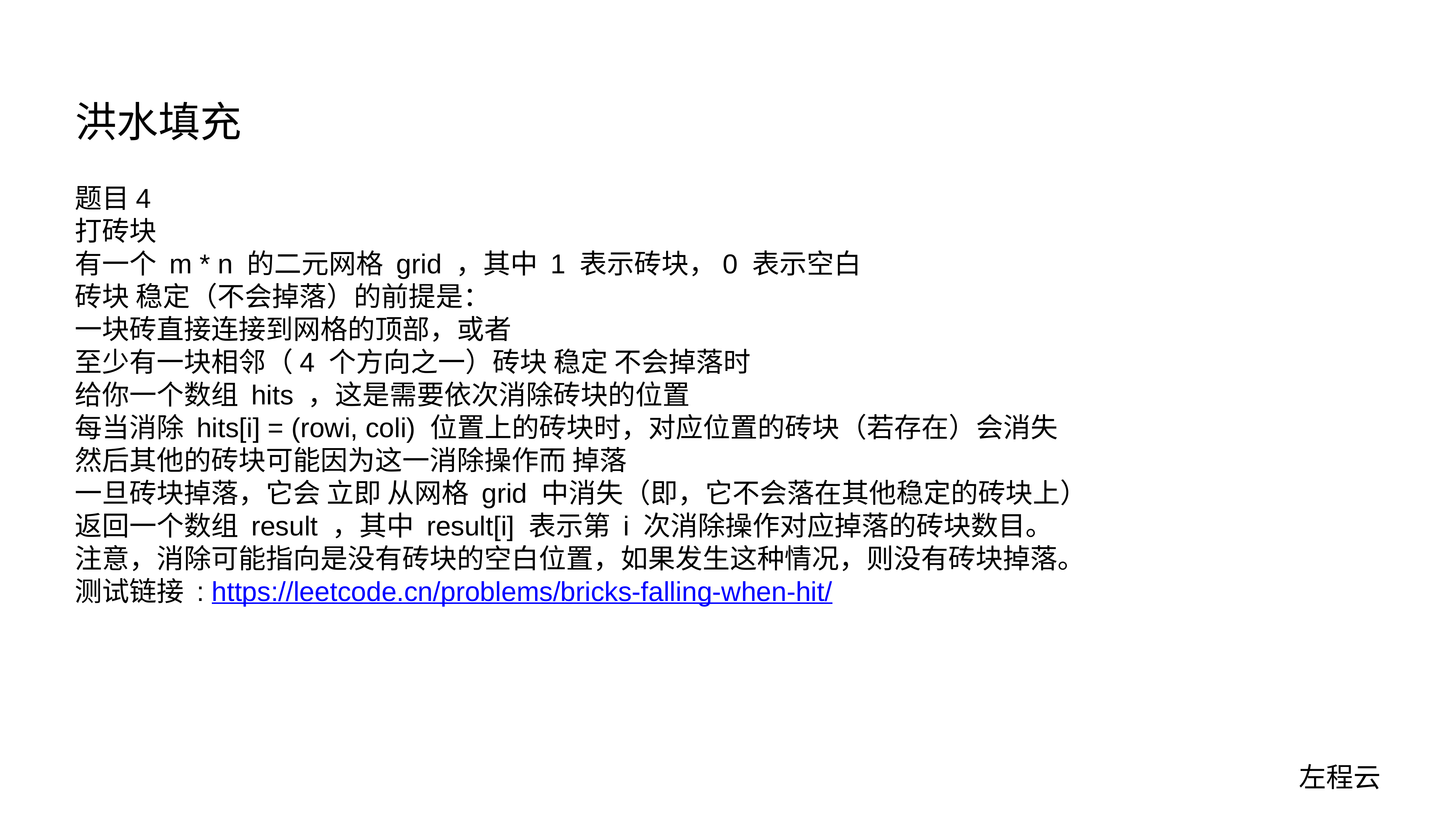

# 洪水填充
题目4
打砖块
有一个 m * n 的二元网格 grid ，其中 1 表示砖块，0 表示空白
砖块 稳定（不会掉落）的前提是：
一块砖直接连接到网格的顶部，或者
至少有一块相邻（4 个方向之一）砖块 稳定 不会掉落时
给你一个数组 hits ，这是需要依次消除砖块的位置
每当消除 hits[i] = (rowi, coli) 位置上的砖块时，对应位置的砖块（若存在）会消失
然后其他的砖块可能因为这一消除操作而 掉落
一旦砖块掉落，它会 立即 从网格 grid 中消失（即，它不会落在其他稳定的砖块上）
返回一个数组 result ，其中 result[i] 表示第 i 次消除操作对应掉落的砖块数目。
注意，消除可能指向是没有砖块的空白位置，如果发生这种情况，则没有砖块掉落。
测试链接 : https://leetcode.cn/problems/bricks-falling-when-hit/
左程云